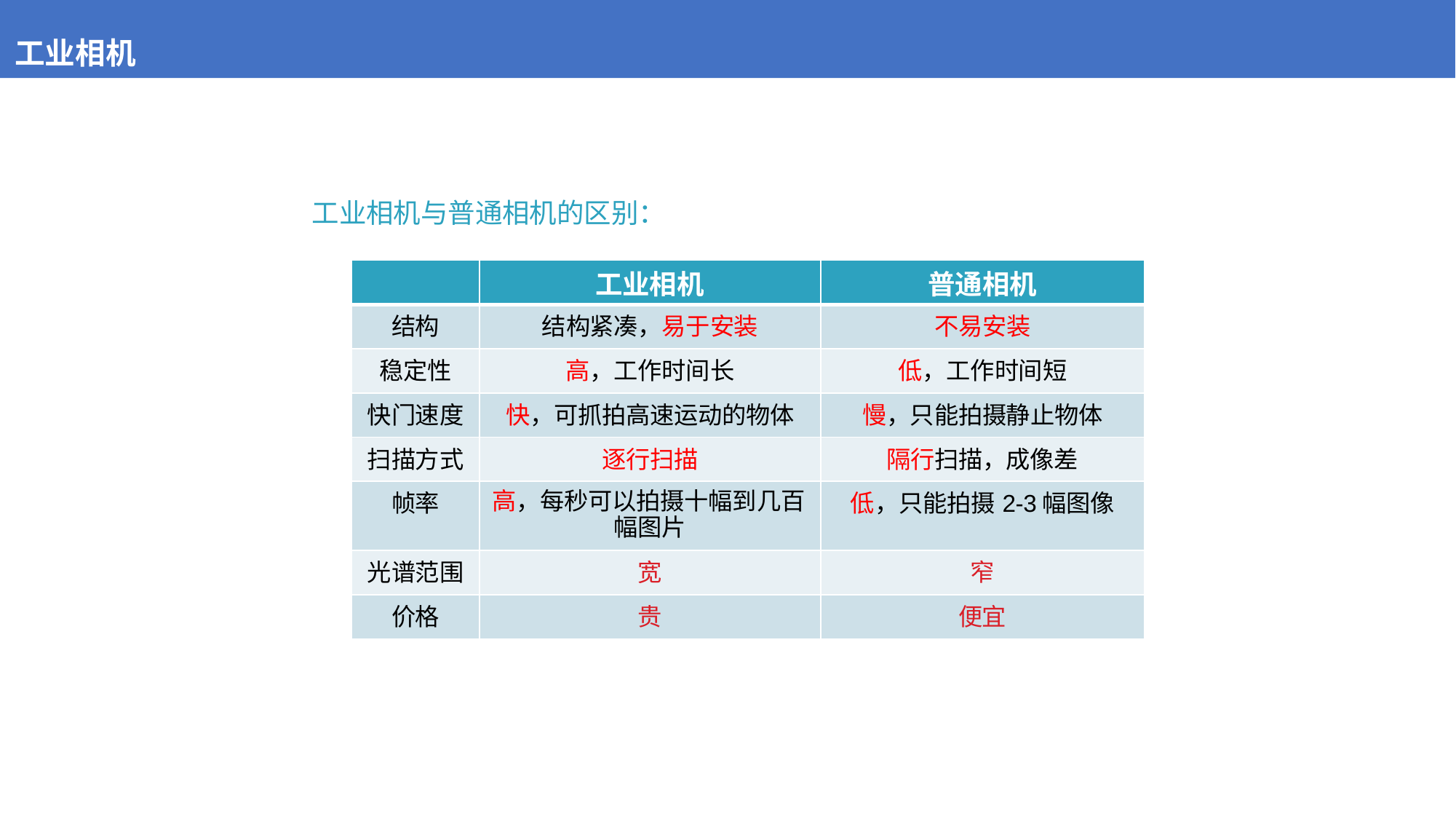

# 工业相机
工业相机与普通相机的区别：
|  | 工业相机 | 普通相机 |
| --- | --- | --- |
| 结构 | 结构紧凑，易于安装 | 不易安装 |
| 稳定性 | 高，工作时间长 | 低，工作时间短 |
| 快门速度 | 快，可抓拍高速运动的物体 | 慢，只能拍摄静止物体 |
| 扫描方式 | 逐行扫描 | 隔行扫描，成像差 |
| 帧率 | 高，每秒可以拍摄十幅到几百幅图片 | 低，只能拍摄2-3幅图像 |
| 光谱范围 | 宽 | 窄 |
| 价格 | 贵 | 便宜 |